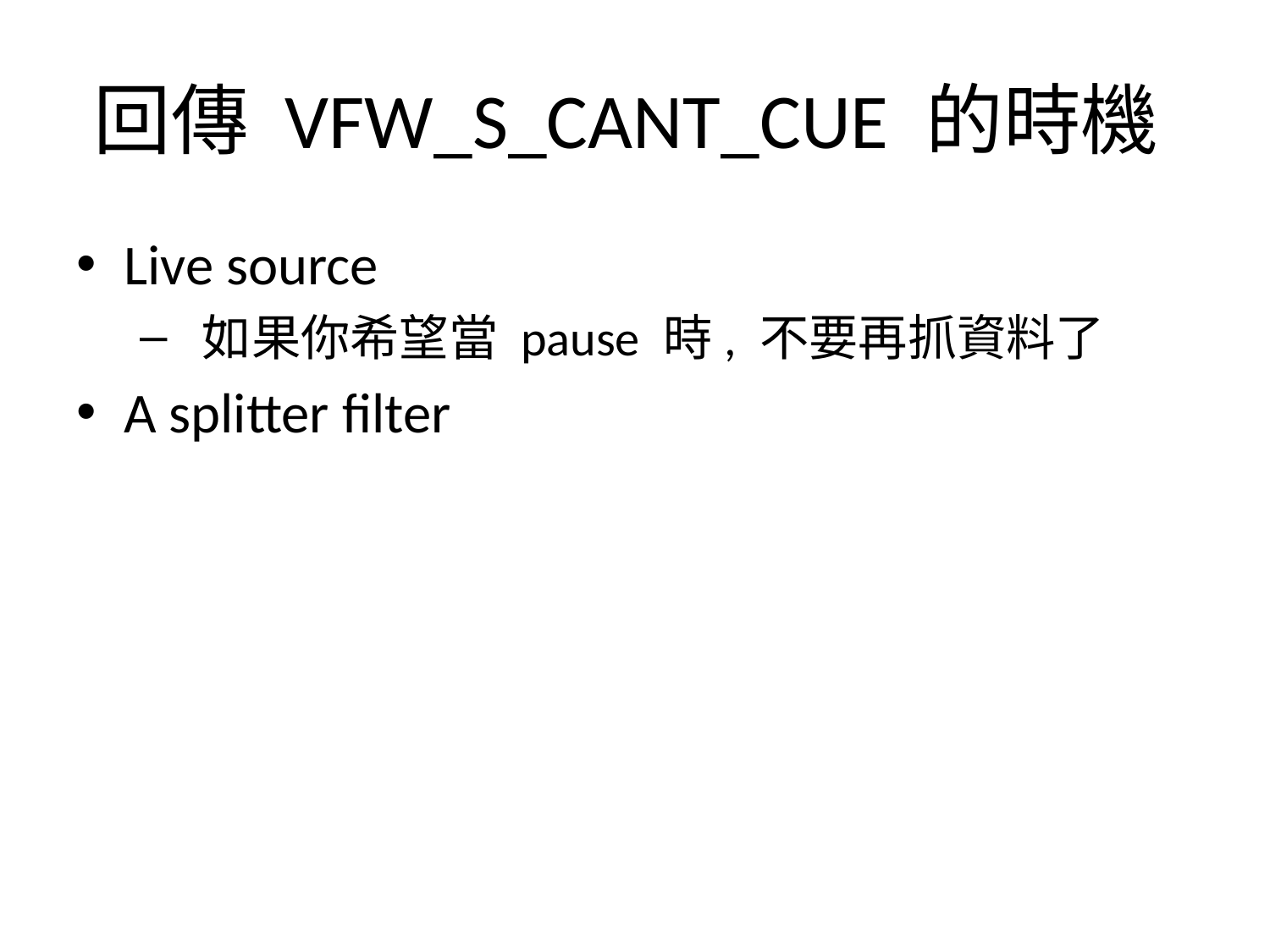

# 回傳 VFW_S_CANT_CUE 的時機
Live source
 如果你希望當 pause 時, 不要再抓資料了
A splitter filter